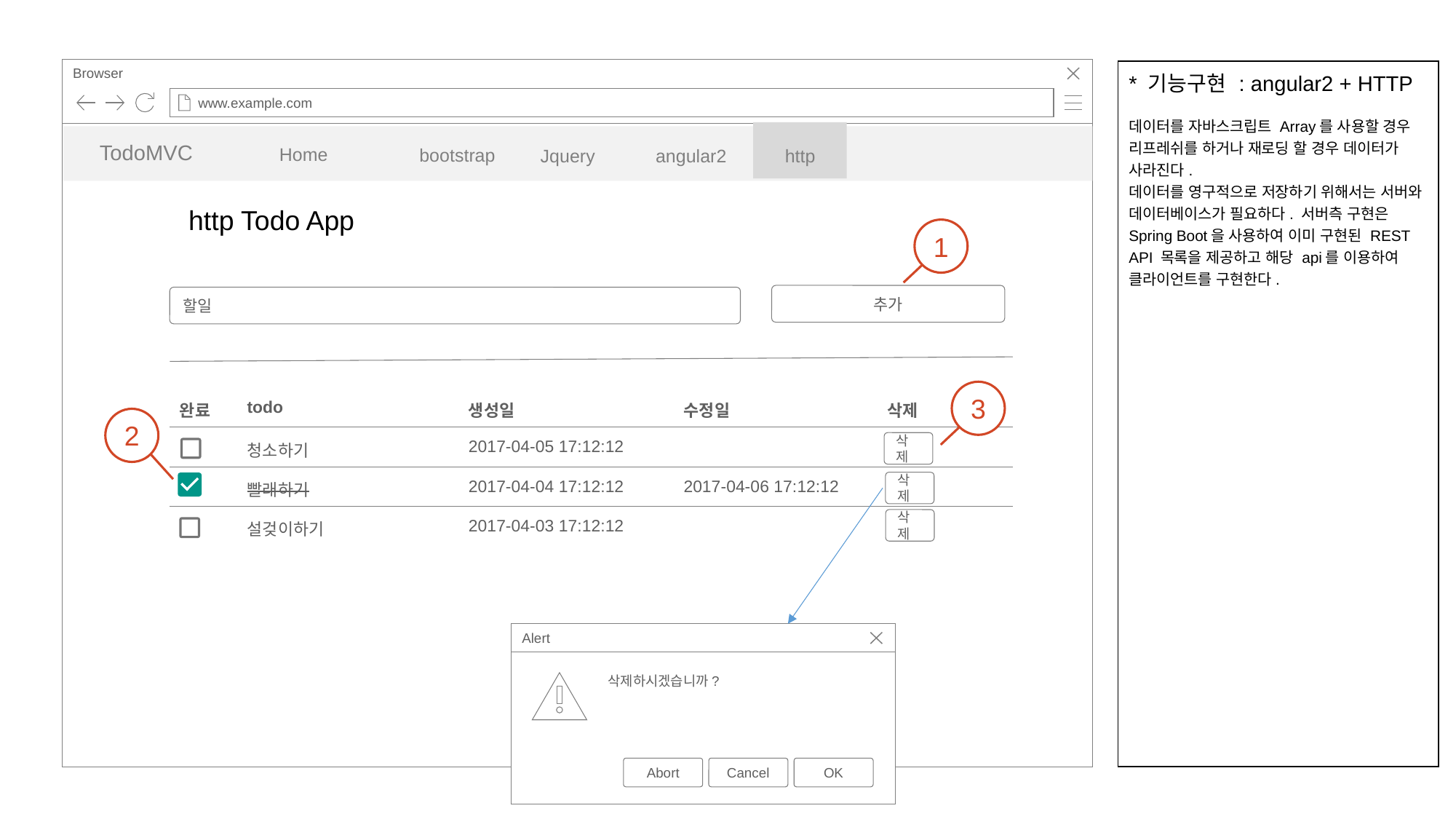

Browser

www.example.com

| \* 기능구현 : angular2 + HTTP 데이터를 자바스크립트 Array를 사용할 경우 리프레쉬를 하거나 재로딩 할 경우 데이터가 사라진다. 데이터를 영구적으로 저장하기 위해서는 서버와 데이터베이스가 필요하다. 서버측 구현은 Spring Boot을 사용하여 이미 구현된 REST API 목록을 제공하고 해당 api를 이용하여 클라이언트를 구현한다. |
| --- |

TodoMVC
Home
bootstrap
Jquery
angular2
http
http Todo App
1
추가
할일
3
| 완료 | todo | 생성일 | 수정일 | 삭제 |
| --- | --- | --- | --- | --- |
|  | 청소하기 | 2017-04-05 17:12:12 |  |  |
|  | 빨래하기 | 2017-04-04 17:12:12 | 2017-04-06 17:12:12 |  |
|  | 설겆이하기 | 2017-04-03 17:12:12 |  |  |
2
삭제

삭제

삭제

Alert

삭제하시겠습니까?

Abort
Cancel
OK